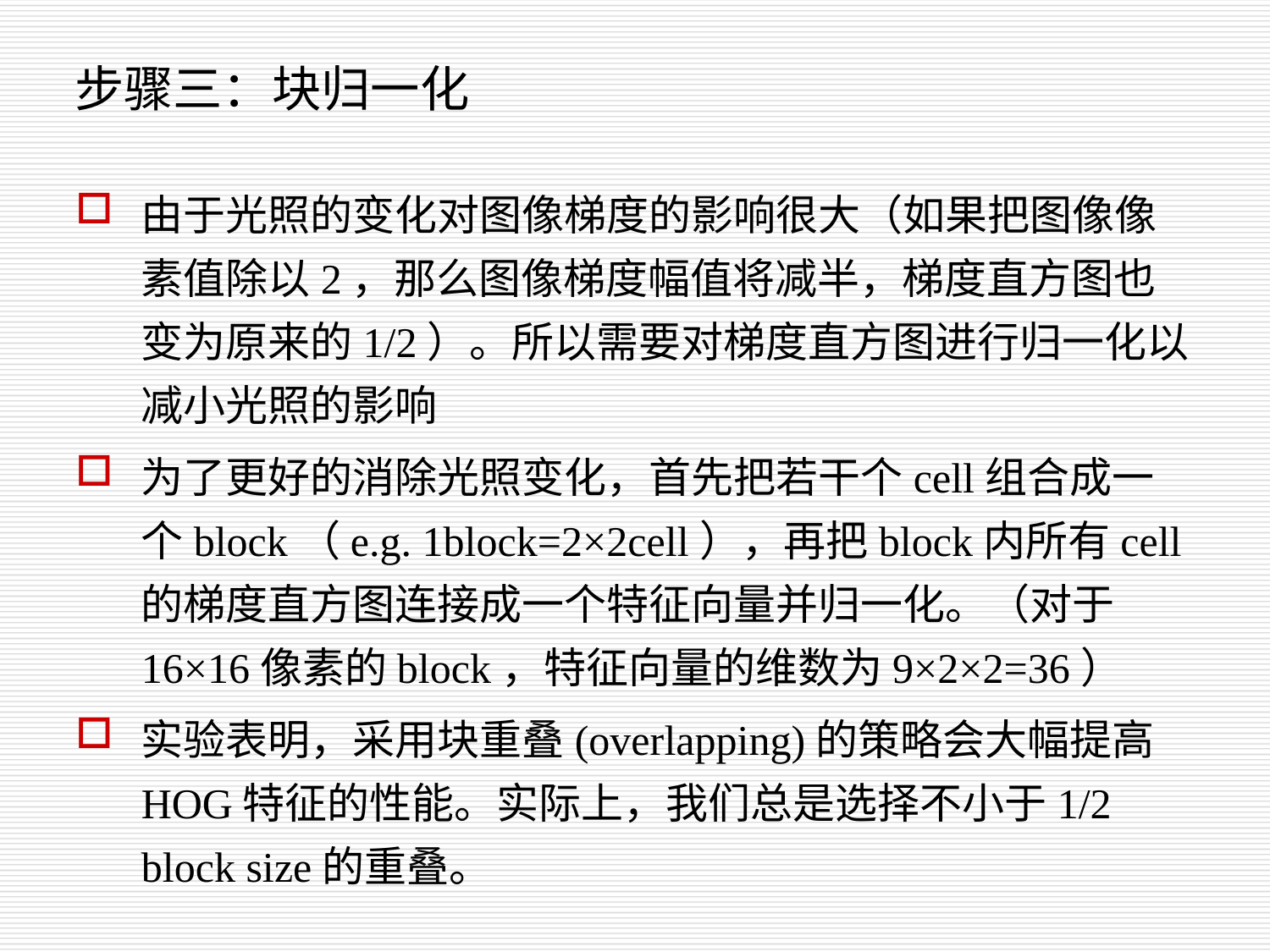

步骤三：块归一化
由于光照的变化对图像梯度的影响很大（如果把图像像素值除以2，那么图像梯度幅值将减半，梯度直方图也变为原来的1/2）。所以需要对梯度直方图进行归一化以减小光照的影响
为了更好的消除光照变化，首先把若干个cell组合成一个block（e.g. 1block=2×2cell），再把block内所有cell的梯度直方图连接成一个特征向量并归一化。（对于16×16像素的block，特征向量的维数为9×2×2=36）
实验表明，采用块重叠(overlapping)的策略会大幅提高HOG特征的性能。实际上，我们总是选择不小于1/2 block size的重叠。